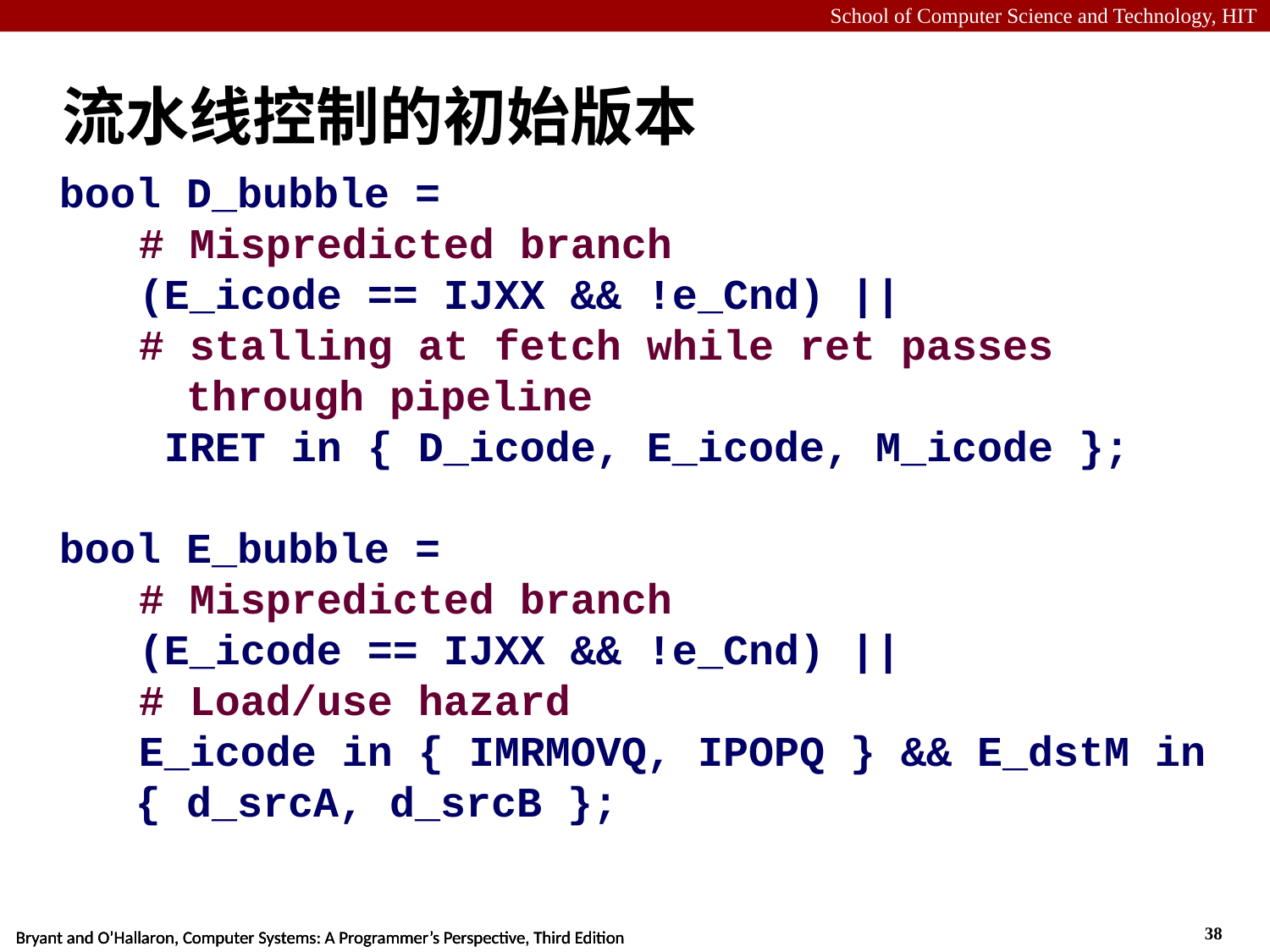

# 流水线控制的初始版本
bool D_bubble =
	# Mispredicted branch
	(E_icode == IJXX && !e_Cnd) ||
	# stalling at fetch while ret passes
     through pipeline
	 IRET in { D_icode, E_icode, M_icode };

bool E_bubble =
	# Mispredicted branch
	(E_icode == IJXX && !e_Cnd) ||
	# Load/use hazard
	E_icode in { IMRMOVQ, IPOPQ } && E_dstM in
   { d_srcA, d_srcB };